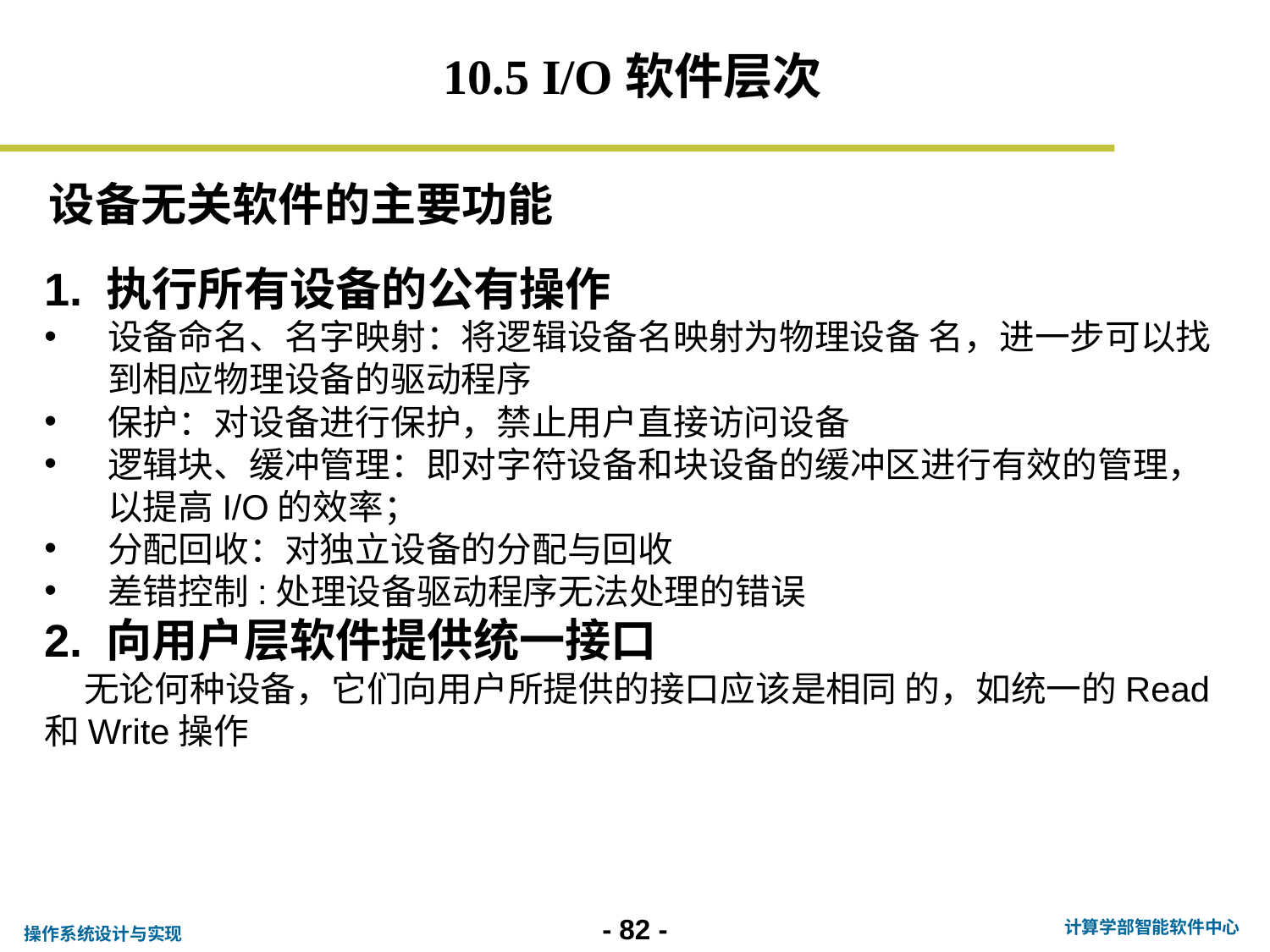

10.5 I/O软件层次
设备无关软件的主要功能
1. 执行所有设备的公有操作
设备命名、名字映射：将逻辑设备名映射为物理设备 名，进一步可以找到相应物理设备的驱动程序
保护：对设备进行保护，禁止用户直接访问设备
逻辑块、缓冲管理：即对字符设备和块设备的缓冲区进行有效的管理， 以提高I/O的效率；
分配回收：对独立设备的分配与回收
差错控制:处理设备驱动程序无法处理的错误
2. 向用户层软件提供统一接口
    无论何种设备，它们向用户所提供的接口应该是相同 的，如统一的Read和Write操作